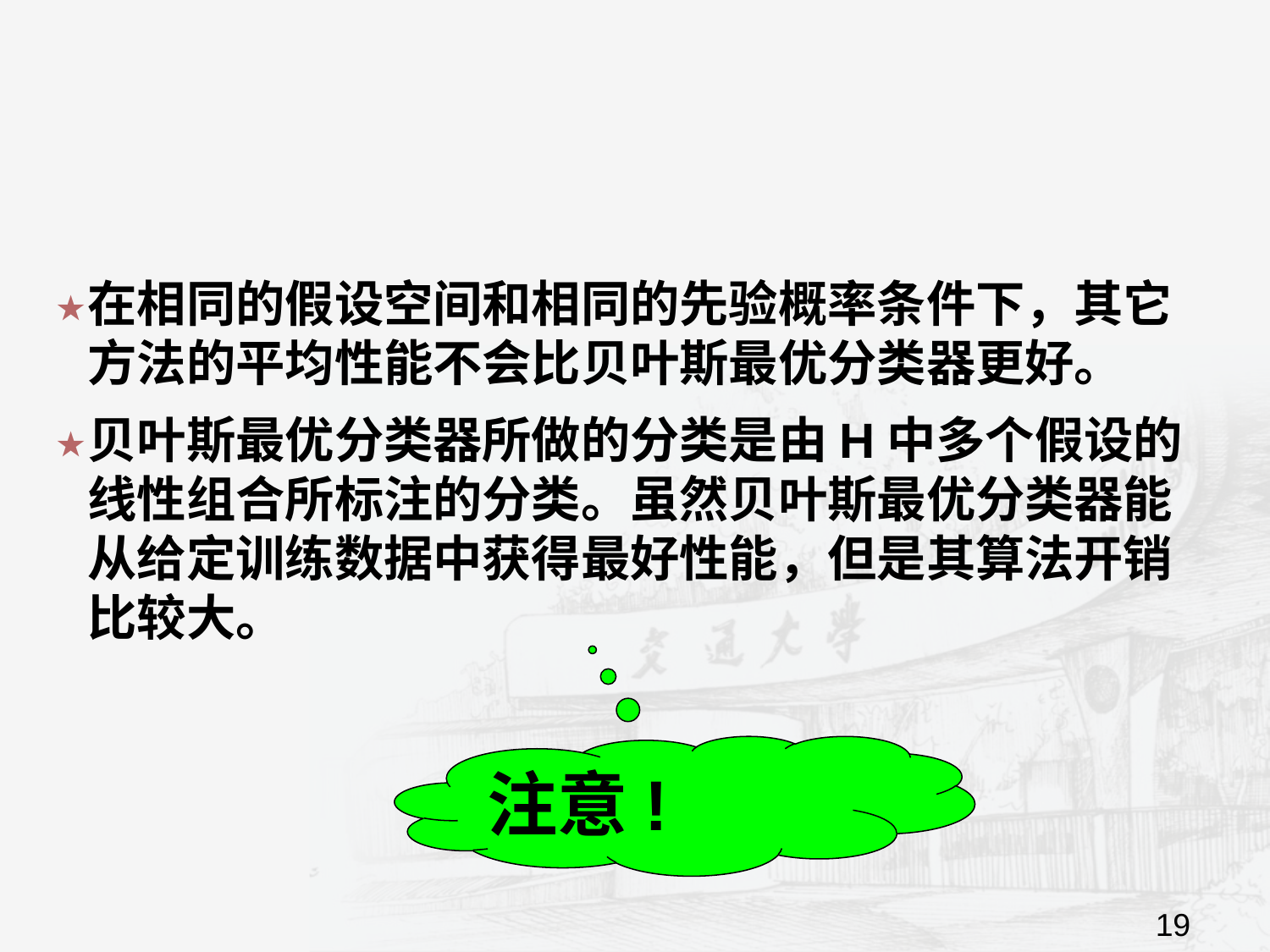

在相同的假设空间和相同的先验概率条件下，其它方法的平均性能不会比贝叶斯最优分类器更好。
贝叶斯最优分类器所做的分类是由H中多个假设的线性组合所标注的分类。虽然贝叶斯最优分类器能从给定训练数据中获得最好性能，但是其算法开销比较大。
注意!
19